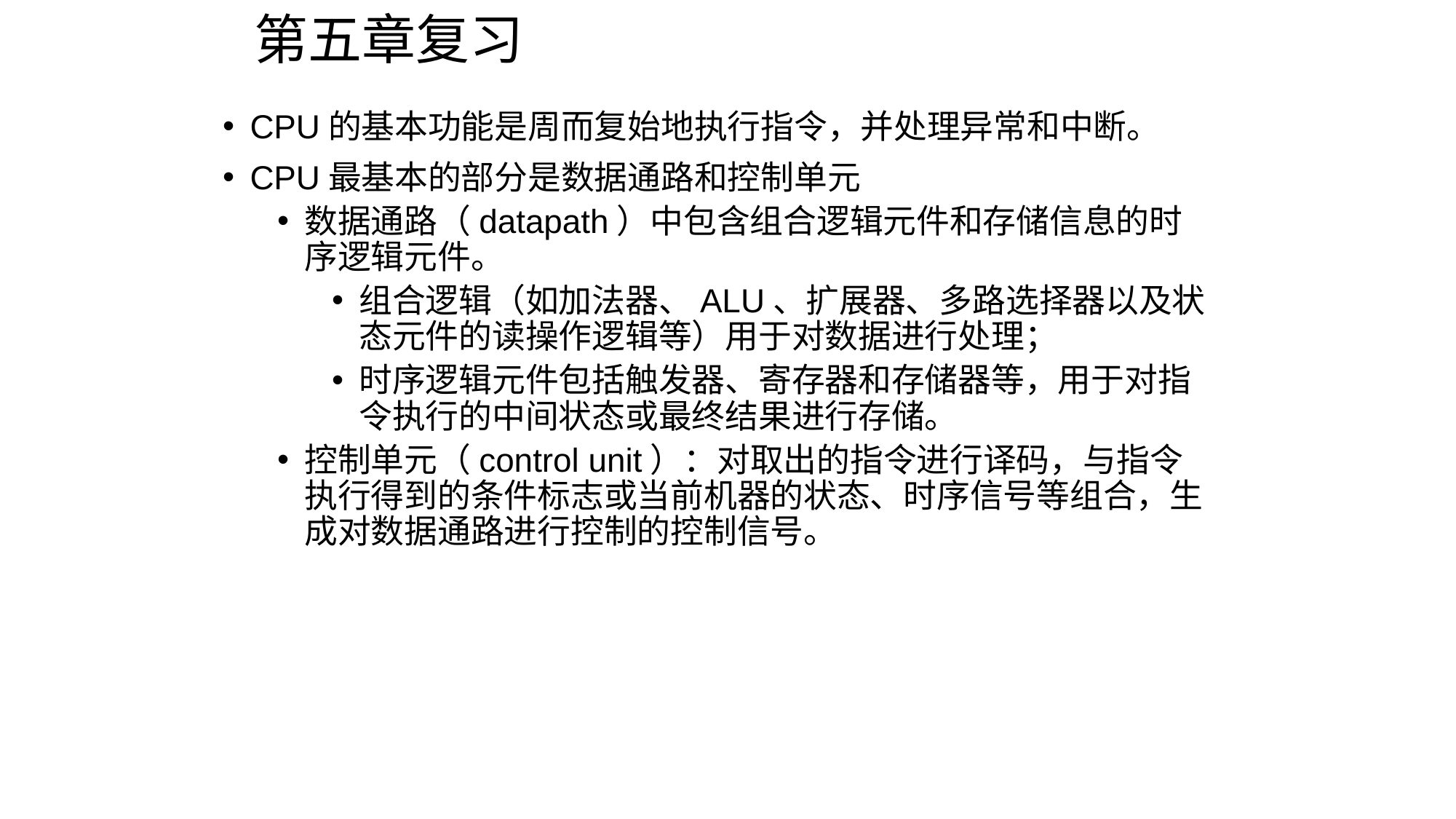

# 第五章复习
CPU的基本功能是周而复始地执行指令，并处理异常和中断。
CPU最基本的部分是数据通路和控制单元
数据通路（datapath）中包含组合逻辑元件和存储信息的时序逻辑元件。
组合逻辑（如加法器、ALU、扩展器、多路选择器以及状态元件的读操作逻辑等）用于对数据进行处理；
时序逻辑元件包括触发器、寄存器和存储器等，用于对指令执行的中间状态或最终结果进行存储。
控制单元（control unit）：对取出的指令进行译码，与指令执行得到的条件标志或当前机器的状态、时序信号等组合，生成对数据通路进行控制的控制信号。